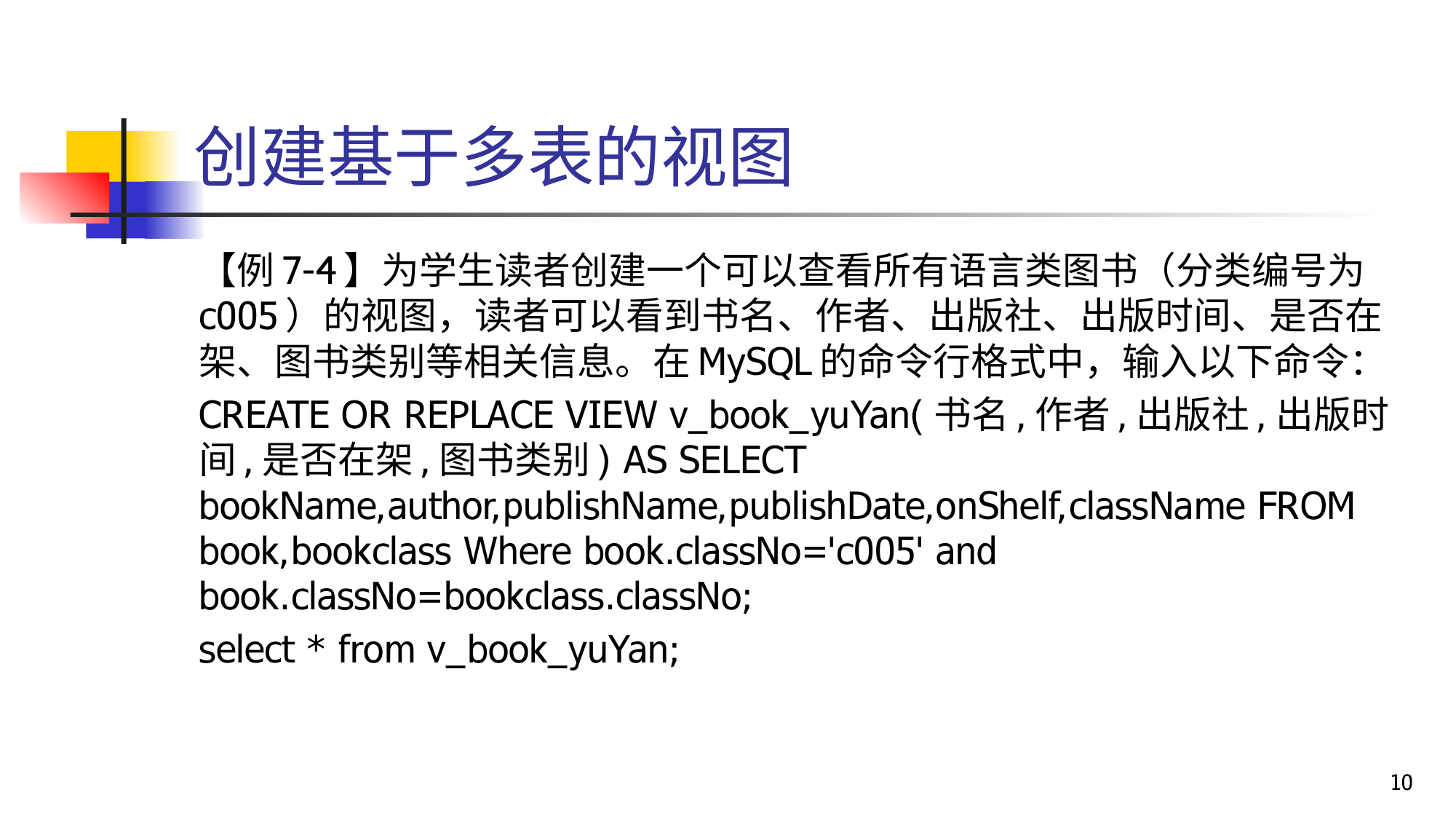

# 创建基于多表的视图
【例7-4】为学生读者创建一个可以查看所有语言类图书（分类编号为c005）的视图，读者可以看到书名、作者、出版社、出版时间、是否在架、图书类别等相关信息。在MySQL的命令行格式中，输入以下命令：
CREATE OR REPLACE VIEW v_book_yuYan(书名,作者,出版社,出版时间,是否在架,图书类别) AS SELECT bookName,author,publishName,publishDate,onShelf,className FROM book,bookclass Where book.classNo='c005' and book.classNo=bookclass.classNo;
select * from v_book_yuYan;
10